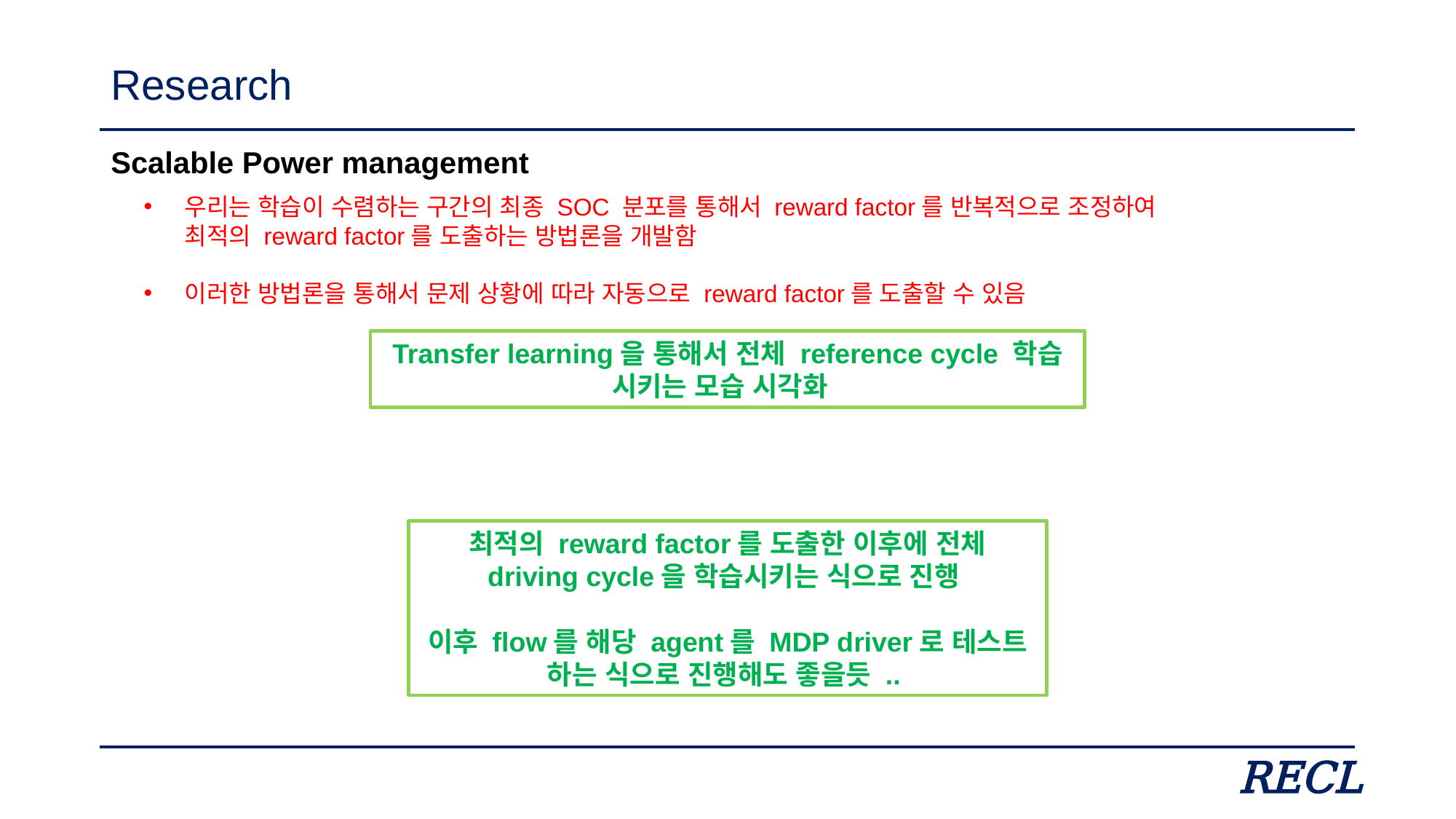

# Research
Scalable Power management

우리는 학습이 수렴하는 구간의 최종 SOC 분포를 통해서 reward factor를 반복적으로 조정하여
최적의 reward factor를 도출하는 방법론을 개발함

이러한 방법론을 통해서 문제 상황에 따라 자동으로 reward factor를 도출할 수 있음

Transfer learning을 통해서 전체 reference cycle 학습
시키는 모습 시각화
최적의 reward factor를 도출한 이후에 전체 driving cycle을 학습시키는 식으로 진행

이후 flow를 해당 agent를 MDP driver로 테스트 하는 식으로 진행해도 좋을듯 ..
RECL